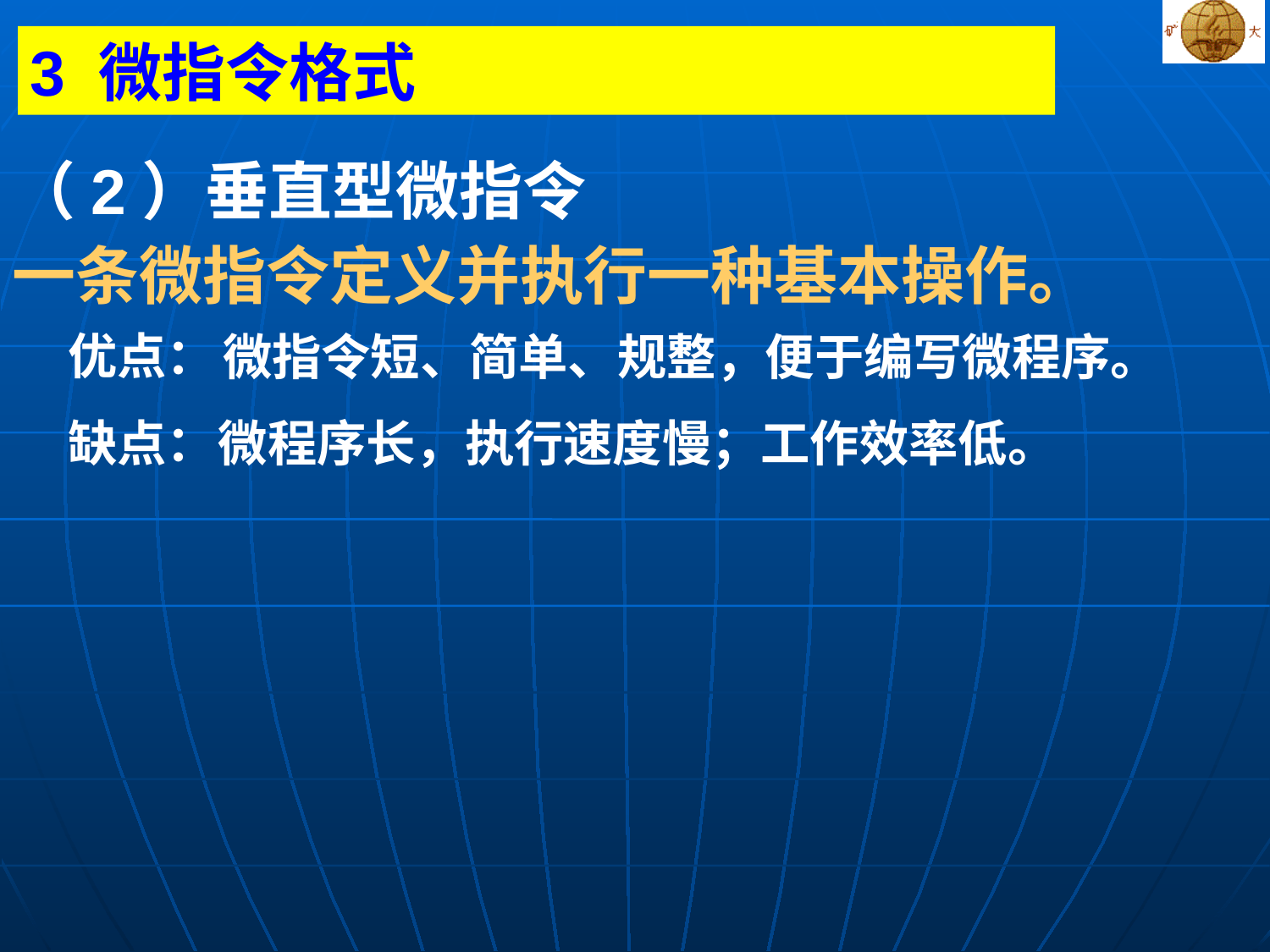

3 微指令格式
（2）垂直型微指令
一条微指令定义并执行一种基本操作。
优点：
微指令短、简单、规整，便于编写微程序。
缺点：
微程序长，执行速度慢；工作效率低。